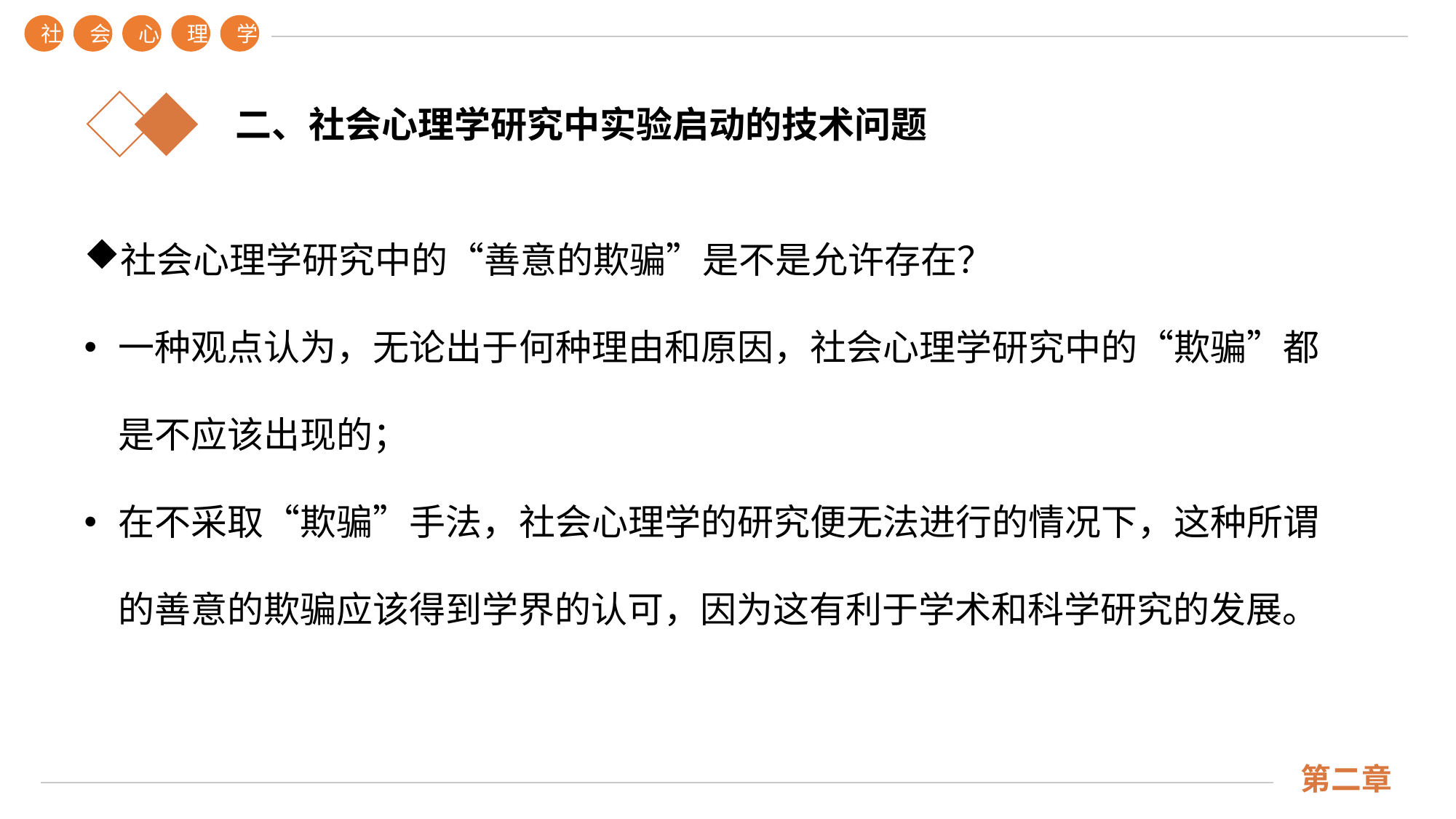

社
会
心
理
学
第二章

二、社会心理学研究中实验启动的技术问题
社会心理学研究中的“善意的欺骗”是不是允许存在？
一种观点认为，无论出于何种理由和原因，社会心理学研究中的“欺骗”都是不应该出现的；
在不采取“欺骗”手法，社会心理学的研究便无法进行的情况下，这种所谓的善意的欺骗应该得到学界的认可，因为这有利于学术和科学研究的发展。